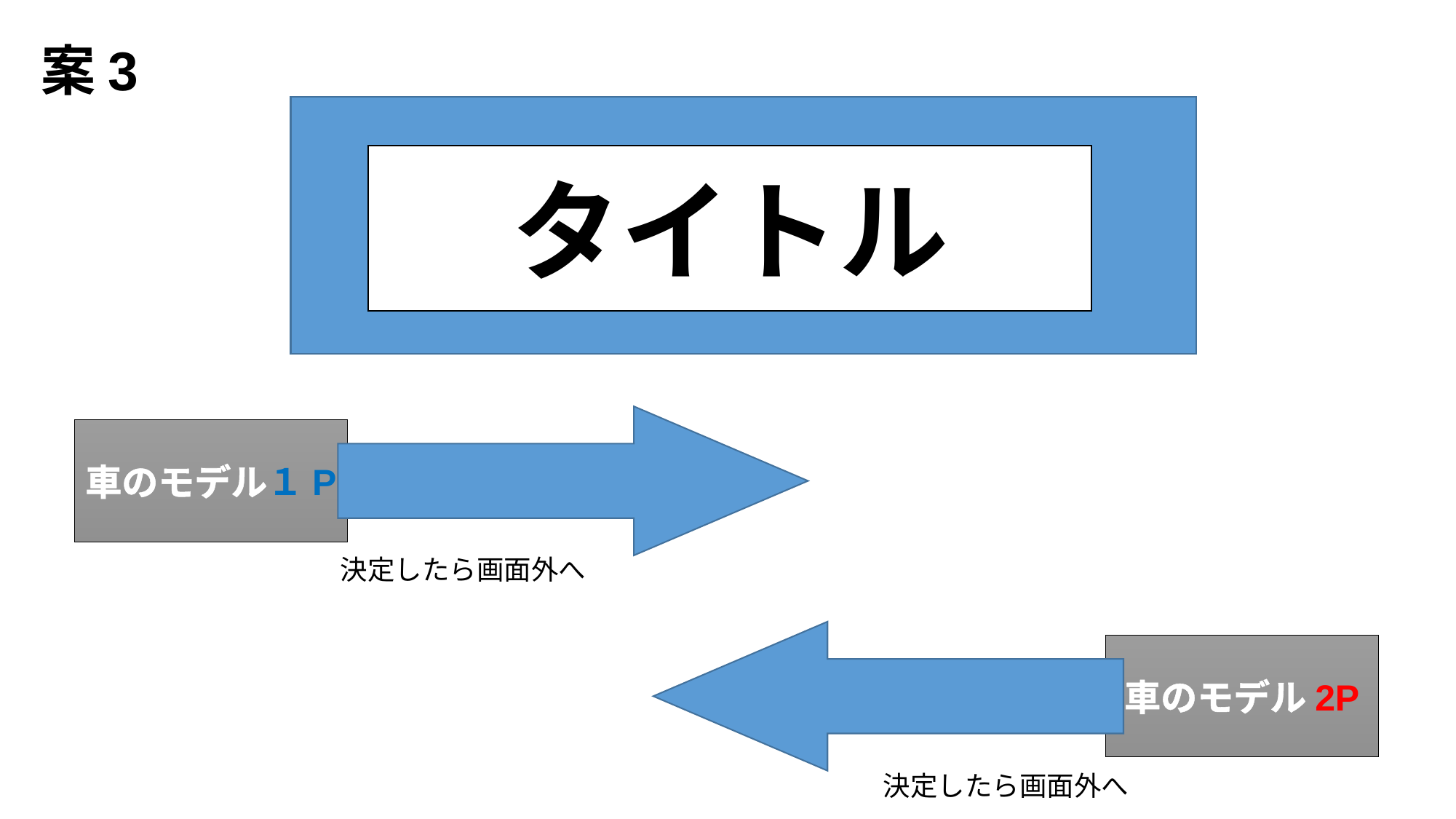

案3

タイトル

車のモデル１P
決定したら画面外へ

車のモデル2P
決定したら画面外へ